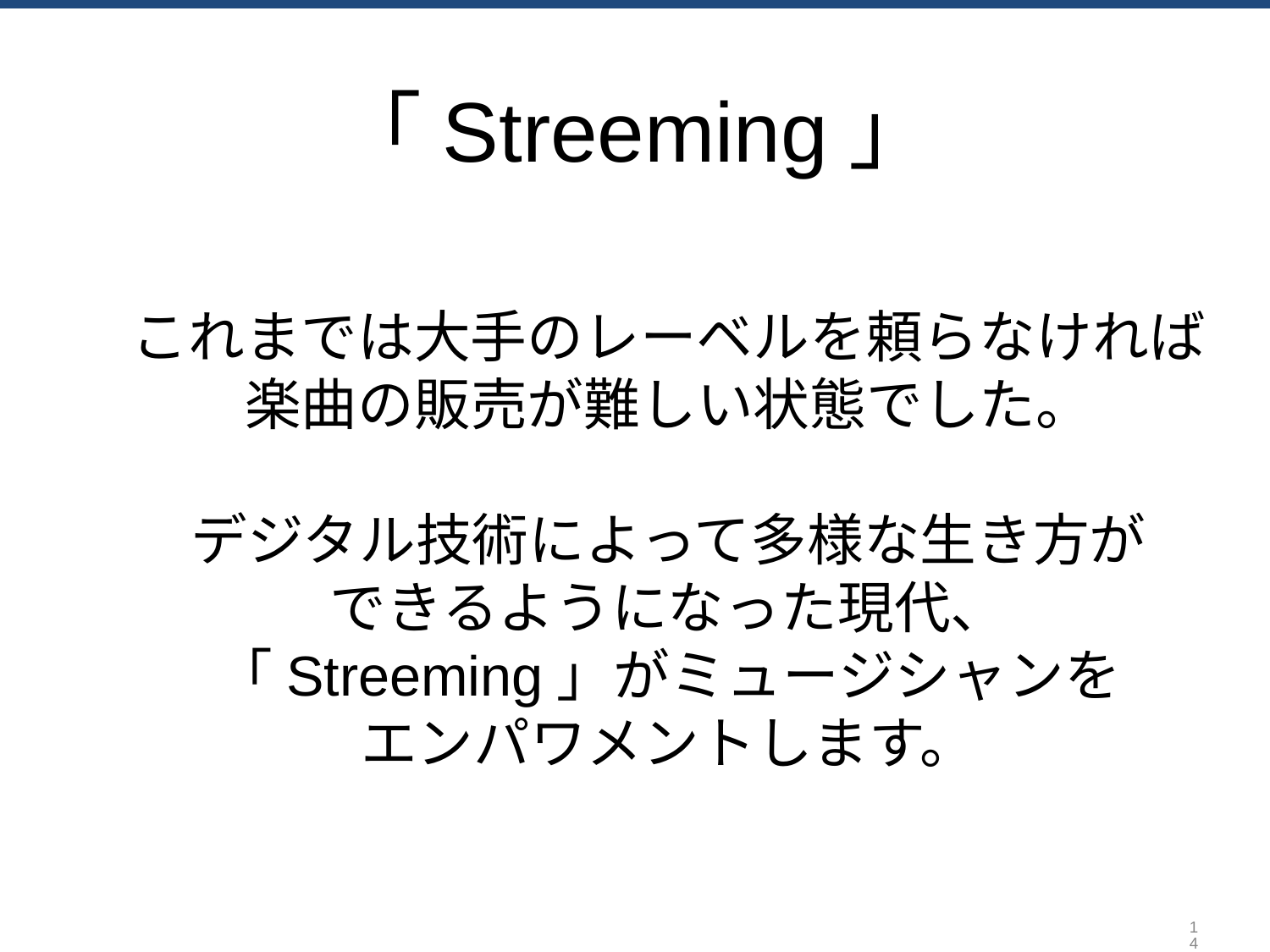

「Streeming」
これまでは大手のレーベルを頼らなければ
楽曲の販売が難しい状態でした。

デジタル技術によって多様な生き方が
できるようになった現代、
「Streeming」がミュージシャンを
エンパワメントします。
14